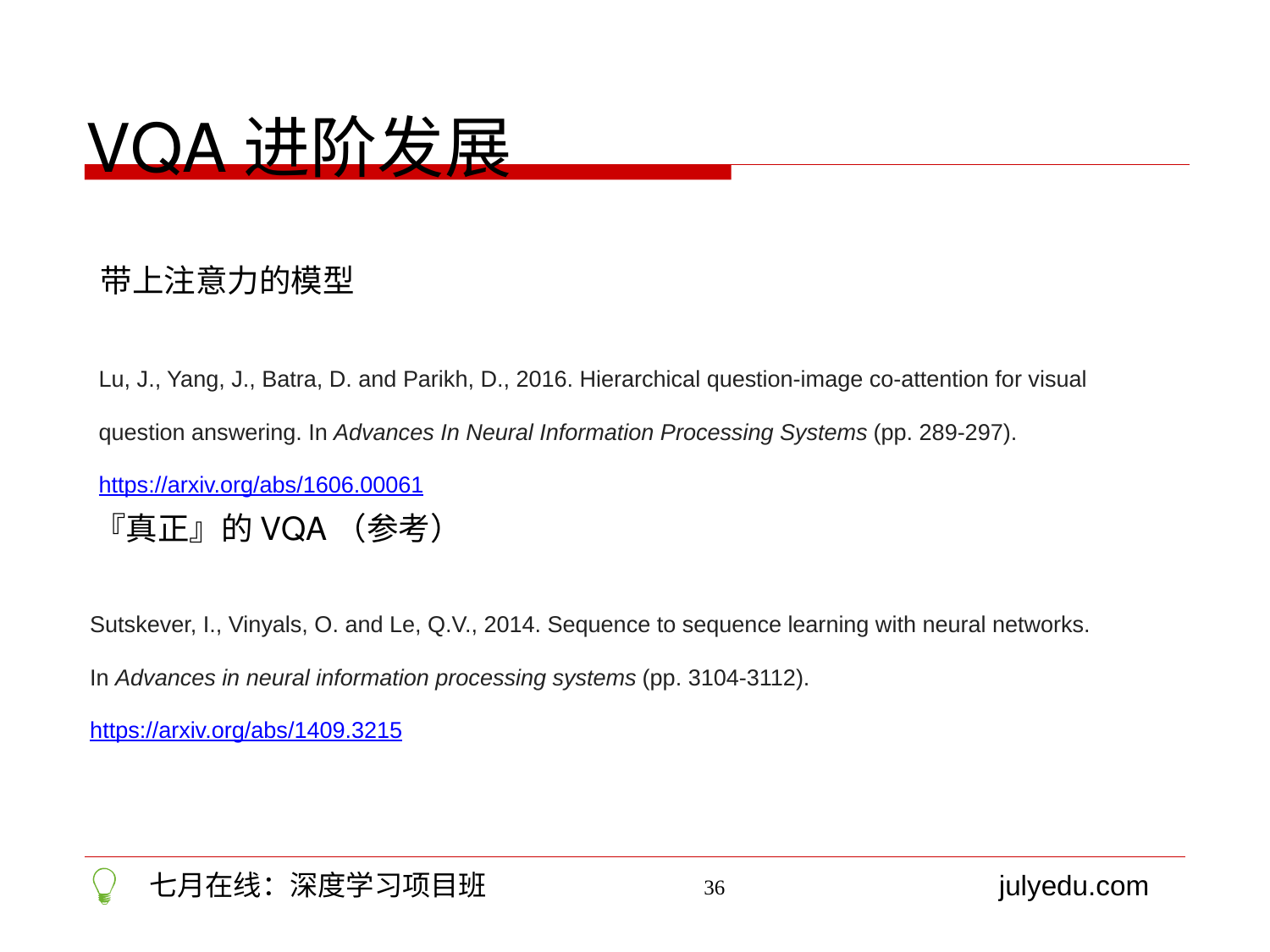

VQA进阶发展
带上注意力的模型
Lu, J., Yang, J., Batra, D. and Parikh, D., 2016. Hierarchical question-image co-attention for visual question answering. In Advances In Neural Information Processing Systems (pp. 289-297).
https://arxiv.org/abs/1606.00061
『真正』的VQA（参考）
Sutskever, I., Vinyals, O. and Le, Q.V., 2014. Sequence to sequence learning with neural networks. In Advances in neural information processing systems (pp. 3104-3112).
https://arxiv.org/abs/1409.3215
36